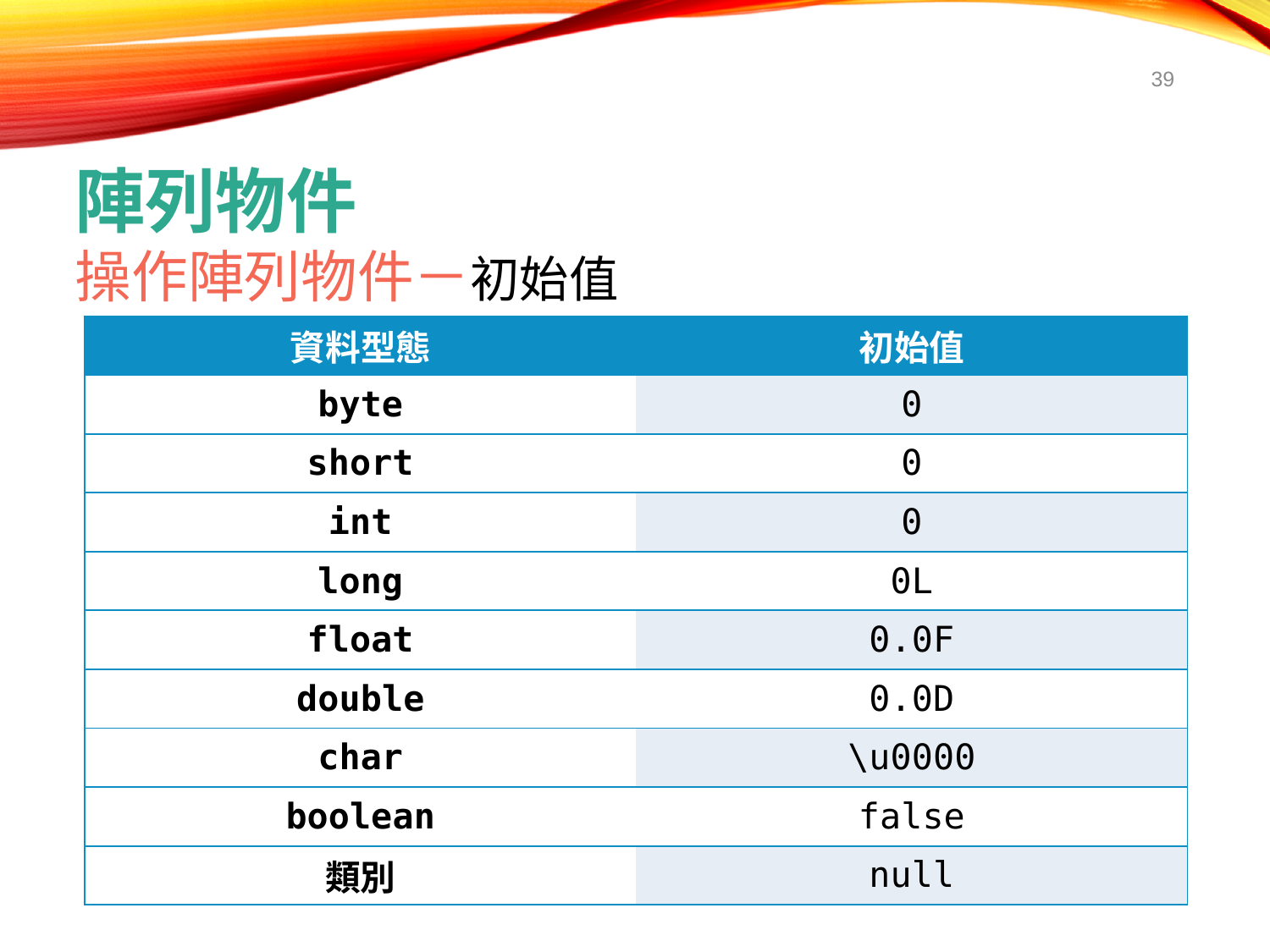

39
陣列物件
操作陣列物件－初始值
| 資料型態 | 初始值 |
| --- | --- |
| byte | 0 |
| short | 0 |
| int | 0 |
| long | 0L |
| float | 0.0F |
| double | 0.0D |
| char | \u0000 |
| boolean | false |
| 類別 | null |